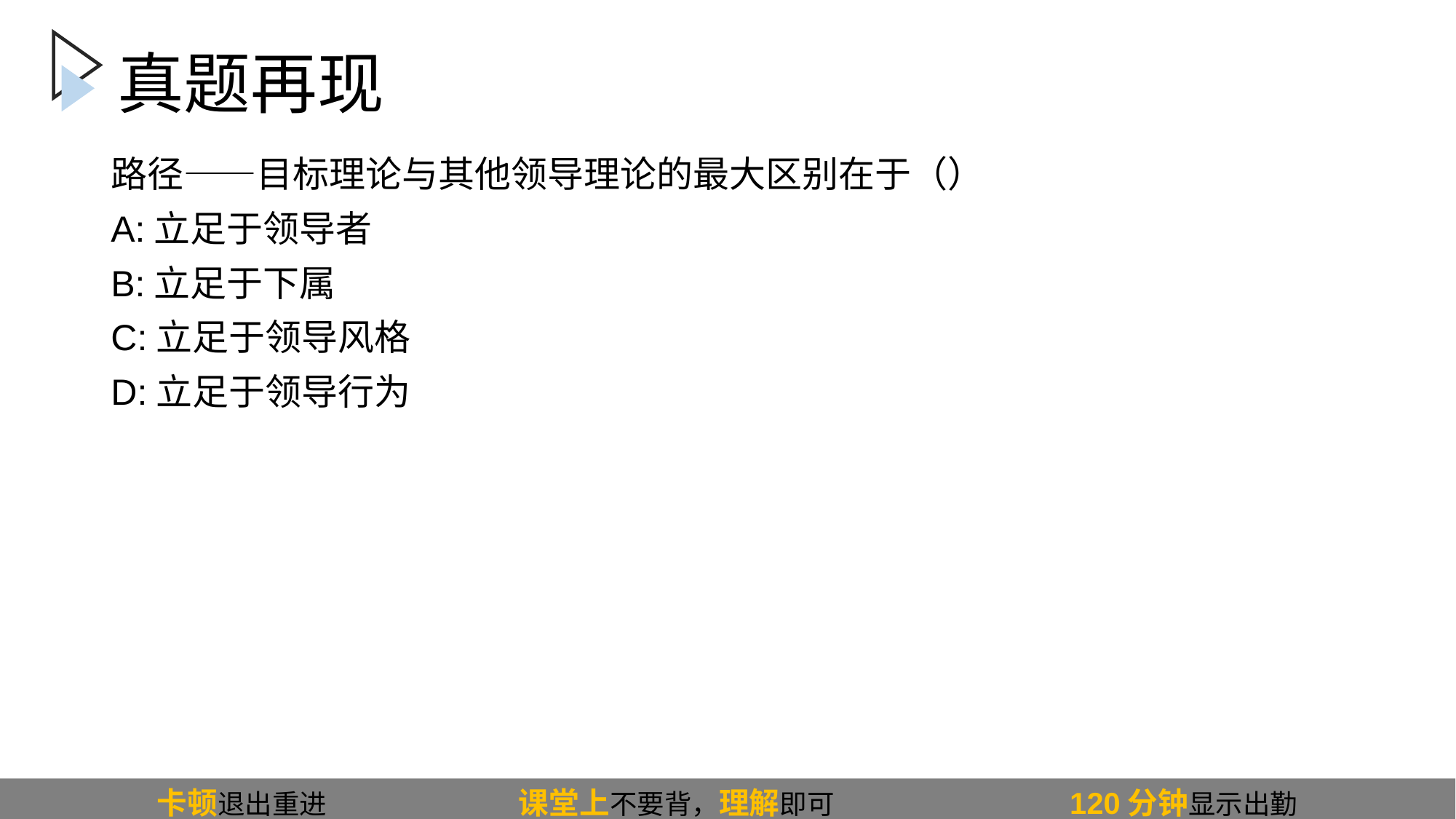

# 真题再现
路径——目标理论与其他领导理论的最大区别在于（）
A:立足于领导者
B:立足于下属
C:立足于领导风格
D:立足于领导行为